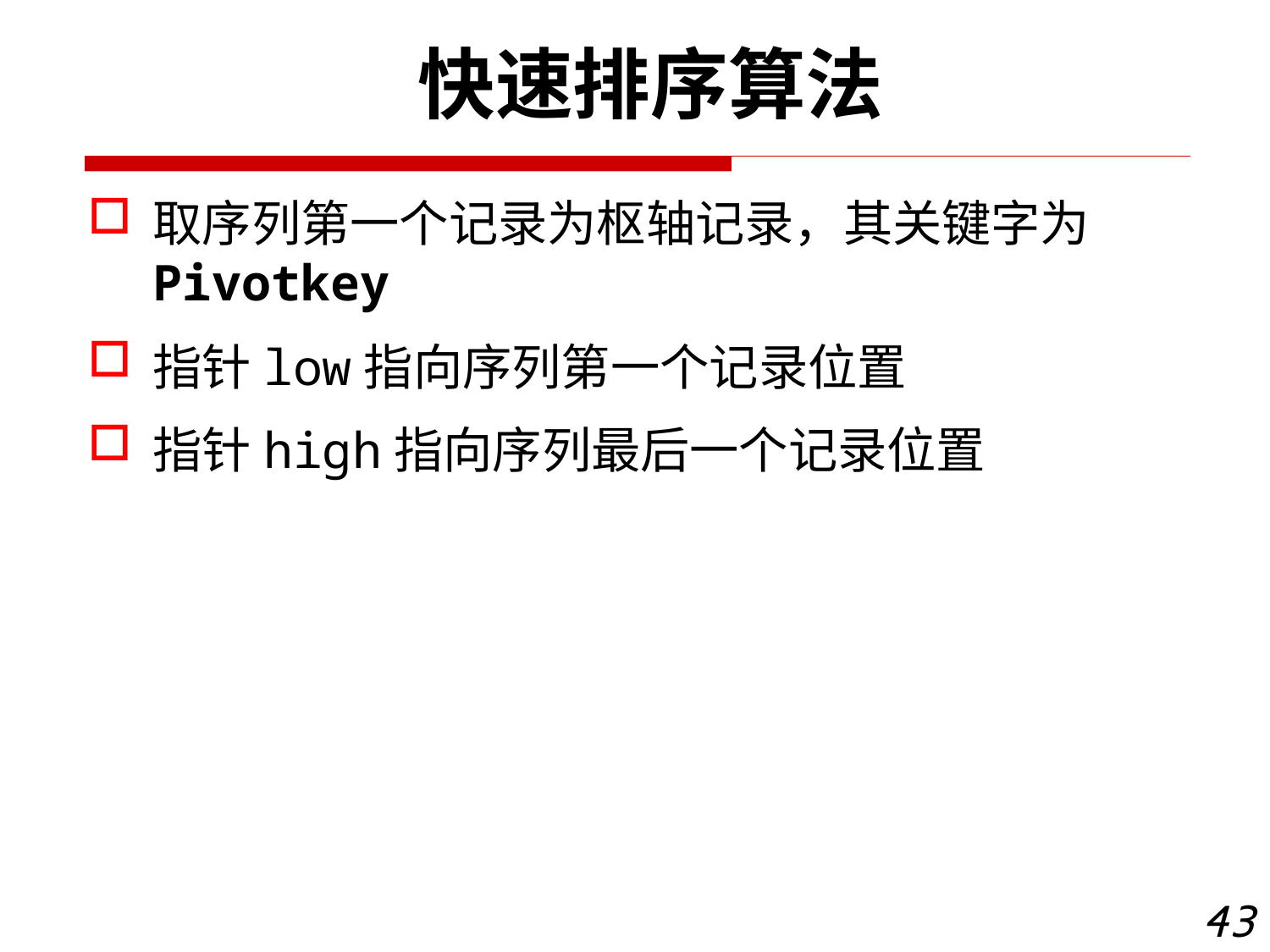

快速排序算法
取序列第一个记录为枢轴记录，其关键字为Pivotkey
指针low指向序列第一个记录位置
指针high指向序列最后一个记录位置
43